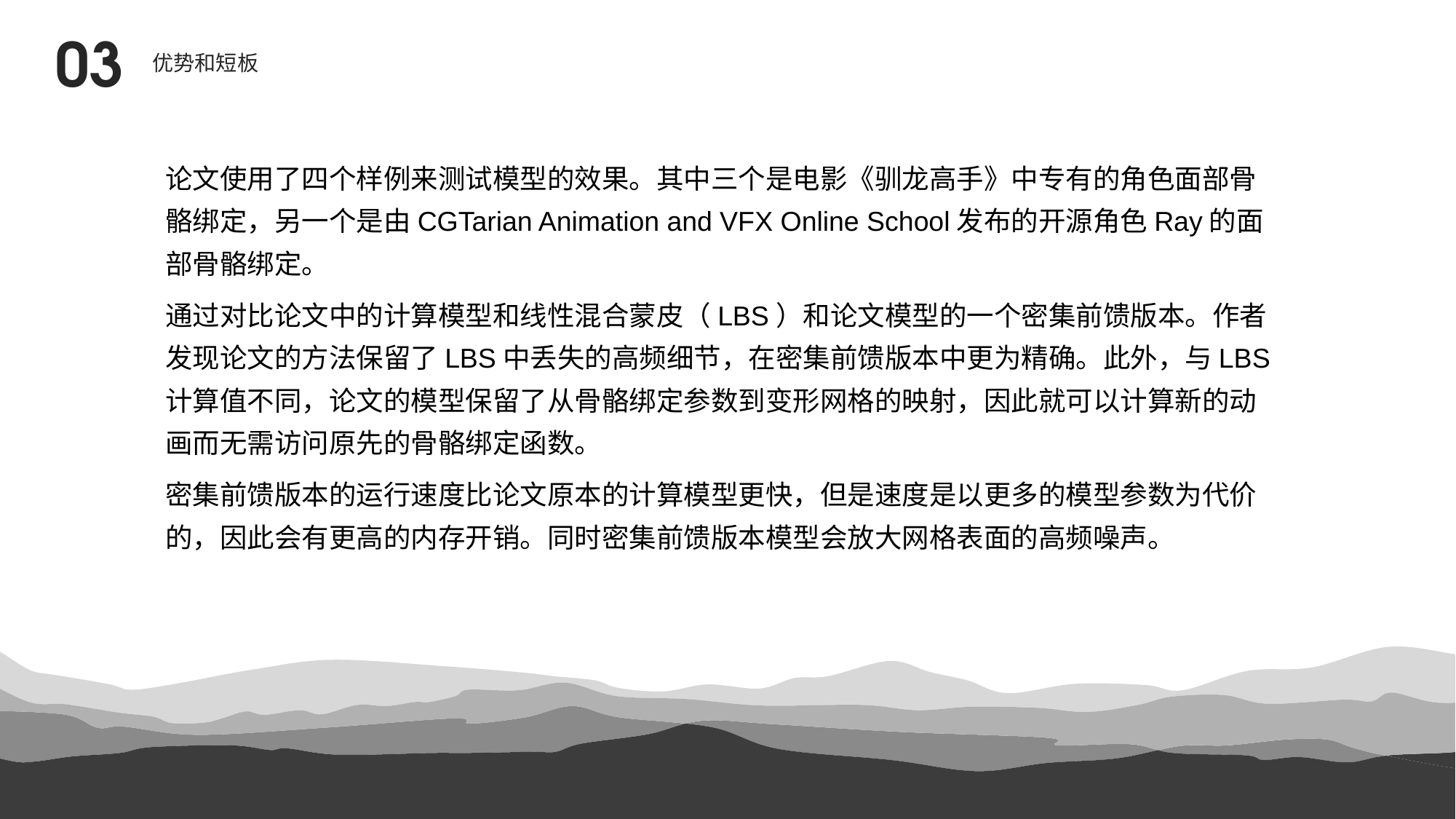

03
优势和短板
论文使用了四个样例来测试模型的效果。其中三个是电影《驯龙高手》中专有的角色面部骨骼绑定，另一个是由CGTarian Animation and VFX Online School发布的开源角色Ray的面部骨骼绑定。
通过对比论文中的计算模型和线性混合蒙皮（LBS）和论文模型的一个密集前馈版本。作者发现论文的方法保留了LBS中丢失的高频细节，在密集前馈版本中更为精确。此外，与LBS计算值不同，论文的模型保留了从骨骼绑定参数到变形网格的映射，因此就可以计算新的动画而无需访问原先的骨骼绑定函数。
密集前馈版本的运行速度比论文原本的计算模型更快，但是速度是以更多的模型参数为代价的，因此会有更高的内存开销。同时密集前馈版本模型会放大网格表面的高频噪声。